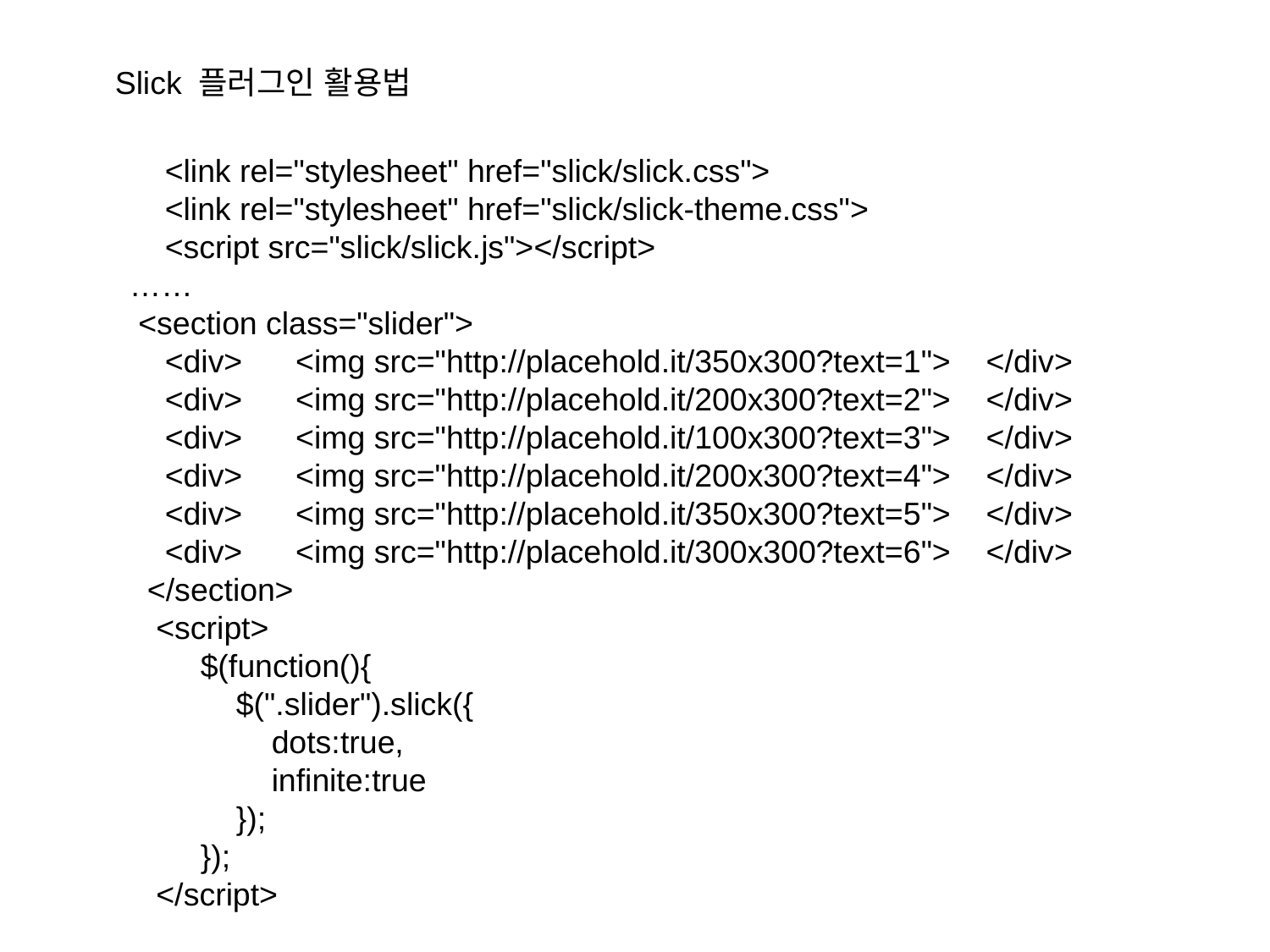

Slick 플러그인 활용법
    <link rel="stylesheet" href="slick/slick.css">
    <link rel="stylesheet" href="slick/slick-theme.css">
    <script src="slick/slick.js"></script>
……
 <section class="slider">
    <div>      <img src="http://placehold.it/350x300?text=1">    </div>
    <div>      <img src="http://placehold.it/200x300?text=2">    </div>
    <div>      <img src="http://placehold.it/100x300?text=3">    </div>
    <div>      <img src="http://placehold.it/200x300?text=4">    </div>
    <div>      <img src="http://placehold.it/350x300?text=5">    </div>
    <div>      <img src="http://placehold.it/300x300?text=6">    </div>
  </section>
   <script>
        $(function(){
            $(".slider").slick({
                dots:true,
                infinite:true
            });
        });
   </script>